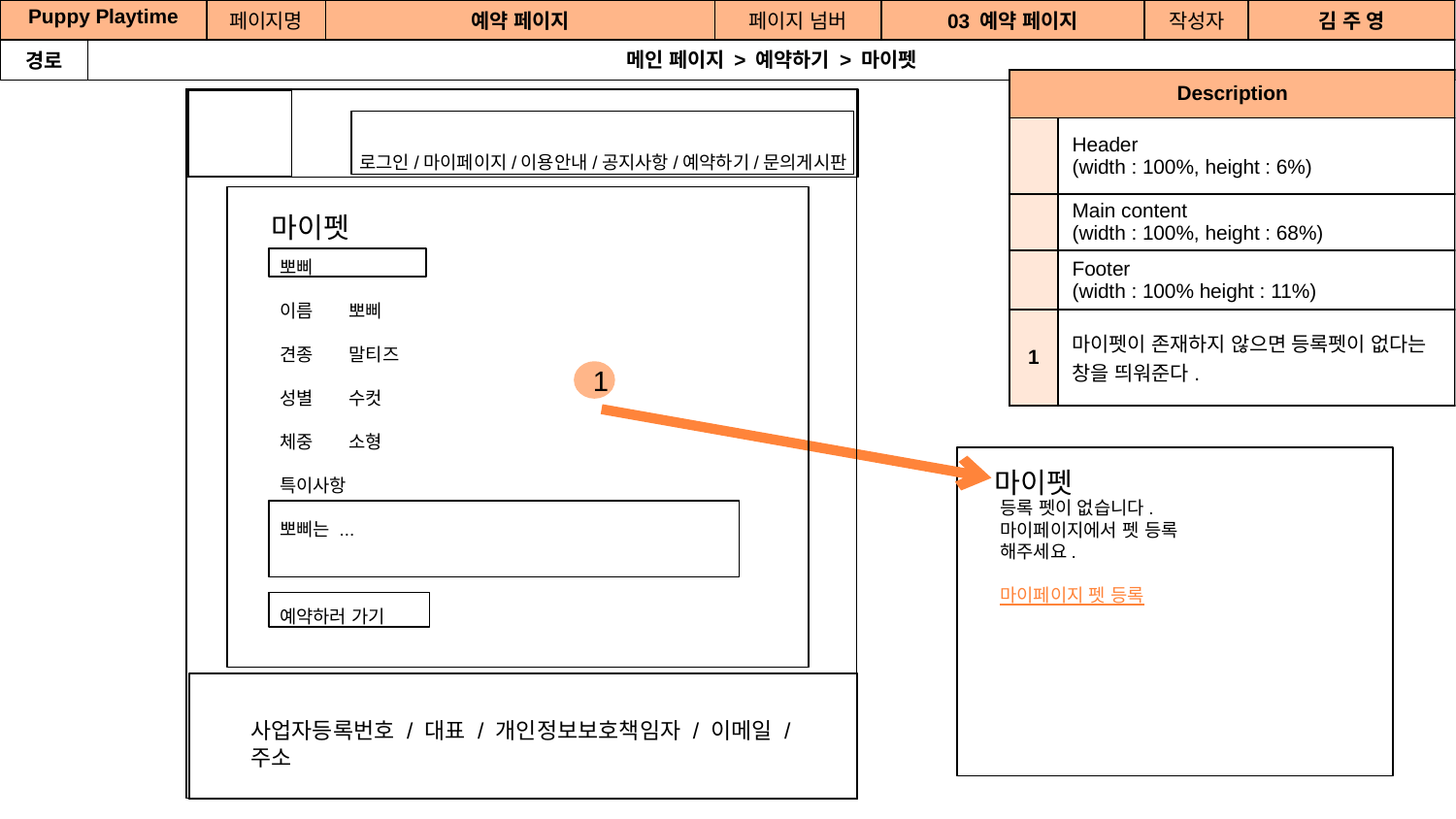

공간(오피스) 대여 시스템
| Puppy Playtime | 김 주 영 | 페이지명 | 예약 페이지 | 페이지 넘버 | 03 예약 페이지 | 작성자 | 김 주 영 |
| --- | --- | --- | --- | --- | --- | --- | --- |
| 경로 | 메인 페이지 > 예약하기 > 마이펫 | 김 주 영 | 김 주 영 | 김 주 영 | 김 주 영 | 김 주 영 | 김 주 영 |
| Description | 예약하러 가기를 클릭하면 예약 상세페이지로 간다. |
| --- | --- |
|  | Header (width : 100%, height : 6%) |
|  | Main content (width : 100%, height : 68%) |
|  | Footer (width : 100% height : 11%) |
| 1 | 마이펫이 존재하지 않으면 등록펫이 없다는 창을 띄워준다. |

사업자등록번호 / 대표 / 개인정보보호책임자 / 이메일 / 주소

로그인/마이페이지/이용안내/공지사항/예약하기/문의게시판

마이펫
뽀삐

이름       뽀삐

견종       말티즈

성별       수컷

체중       소형

특이사항

뽀삐는 ...

예약하러 가기

1

마이펫
등록 펫이 없습니다.
마이페이지에서 펫 등록 해주세요.

마이페이지 펫 등록